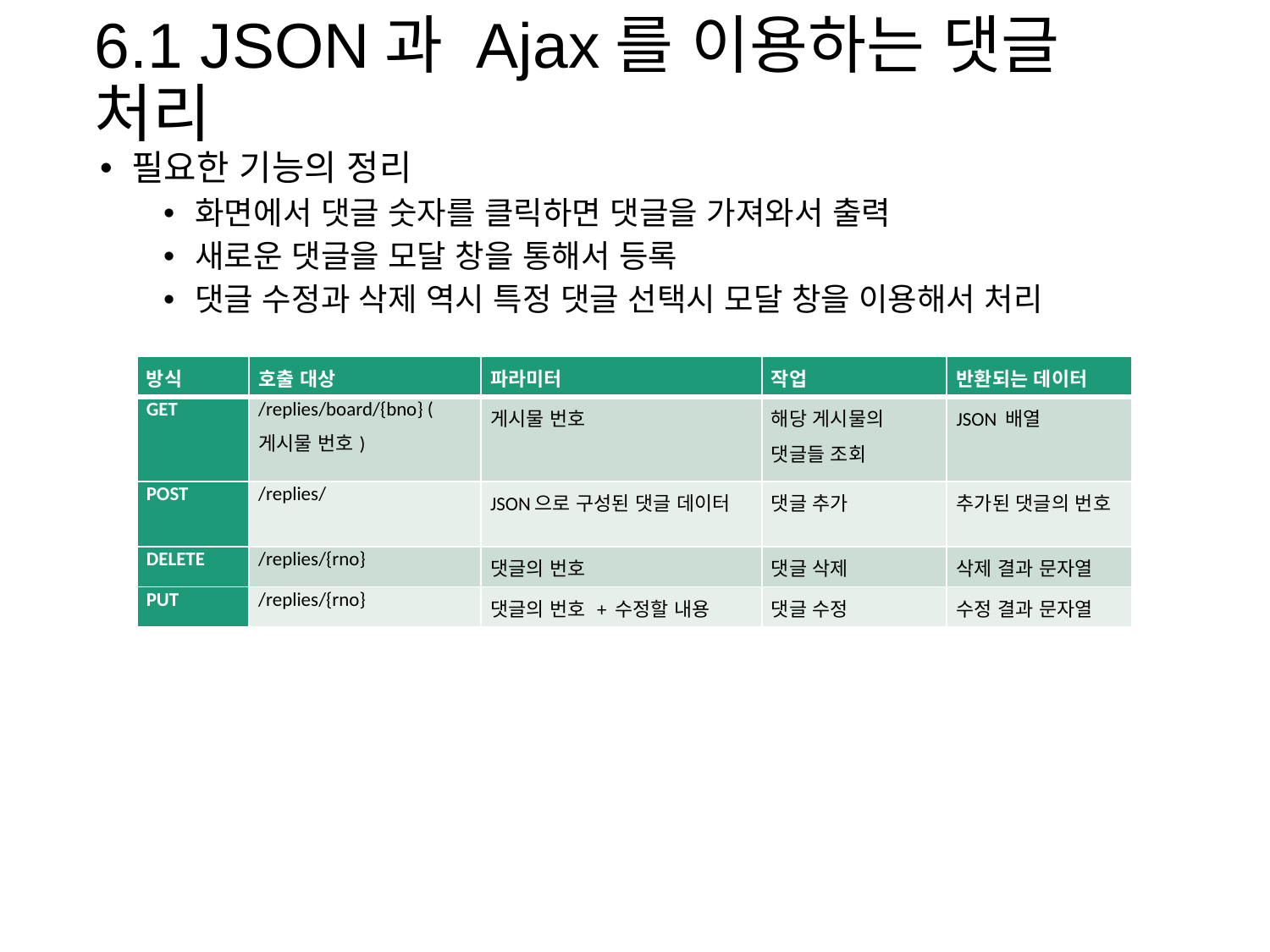

# 6.1 JSON과 Ajax를 이용하는 댓글 처리
필요한 기능의 정리
화면에서 댓글 숫자를 클릭하면 댓글을 가져와서 출력
새로운 댓글을 모달 창을 통해서 등록
댓글 수정과 삭제 역시 특정 댓글 선택시 모달 창을 이용해서 처리
| 방식 | 호출 대상 | 파라미터 | 작업 | 반환되는 데이터 |
| --- | --- | --- | --- | --- |
| GET | /replies/board/{bno} (게시물 번호) | 게시물 번호 | 해당 게시물의 댓글들 조회 | JSON 배열 |
| POST | /replies/ | JSON으로 구성된 댓글 데이터 | 댓글 추가 | 추가된 댓글의 번호 |
| DELETE | /replies/{rno} | 댓글의 번호 | 댓글 삭제 | 삭제 결과 문자열 |
| PUT | /replies/{rno} | 댓글의 번호 + 수정할 내용 | 댓글 수정 | 수정 결과 문자열 |